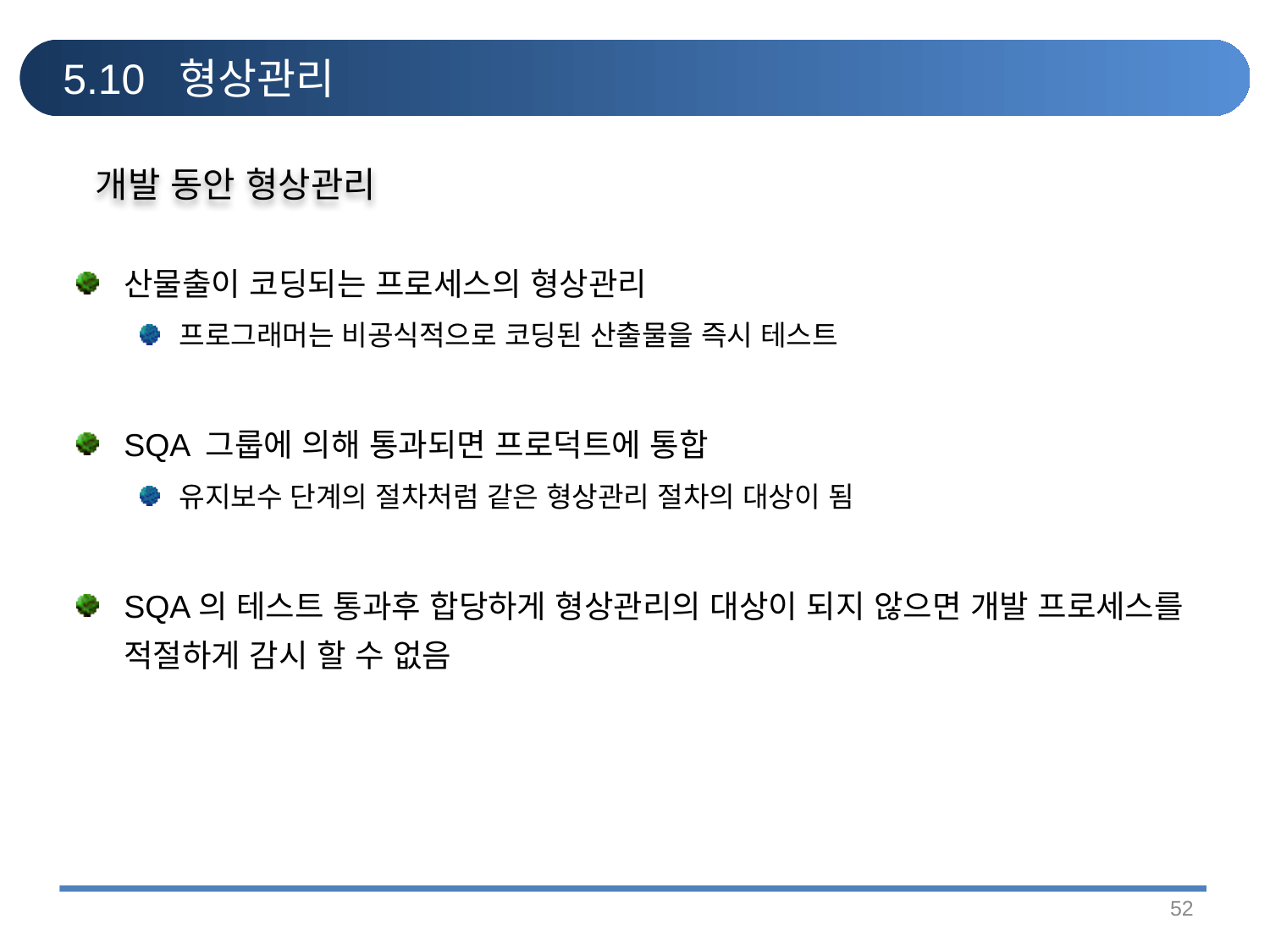

# 5.10  형상관리
개발 동안 형상관리
산물출이 코딩되는 프로세스의 형상관리
프로그래머는 비공식적으로 코딩된 산출물을 즉시 테스트

SQA 그룹에 의해 통과되면 프로덕트에 통합
유지보수 단계의 절차처럼 같은 형상관리 절차의 대상이 됨

SQA의 테스트 통과후 합당하게 형상관리의 대상이 되지 않으면 개발 프로세스를 적절하게 감시 할 수 없음
52